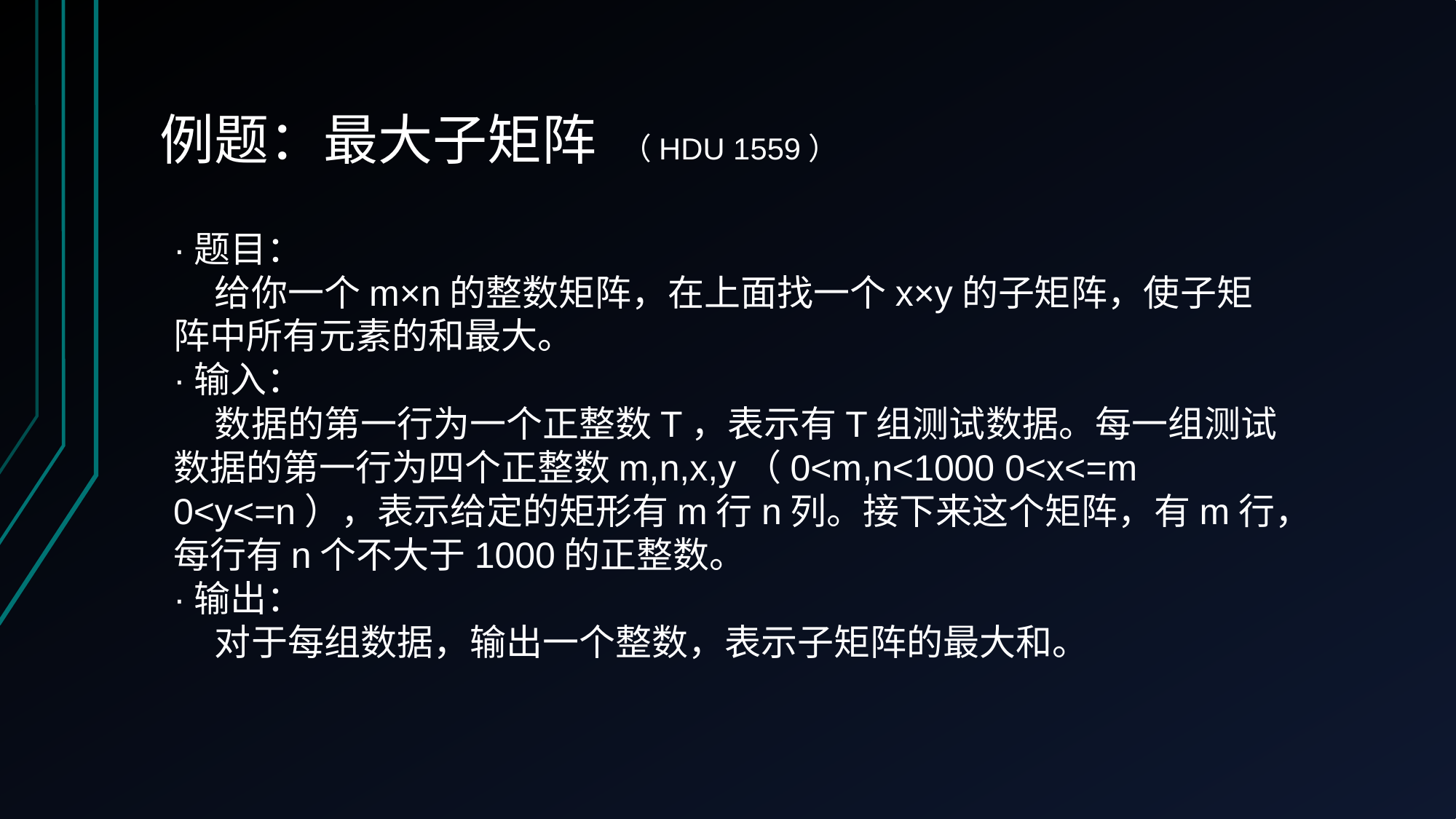

# 例题：最大子矩阵  （HDU 1559）
·题目：
    给你一个m×n的整数矩阵，在上面找一个x×y的子矩阵，使子矩阵中所有元素的和最大。
·输入：
    数据的第一行为一个正整数T，表示有T组测试数据。每一组测试数据的第一行为四个正整数m,n,x,y（0<m,n<1000 0<x<=m 0<y<=n），表示给定的矩形有m行n列。接下来这个矩阵，有m行，每行有n个不大于1000的正整数。
·输出：
    对于每组数据，输出一个整数，表示子矩阵的最大和。